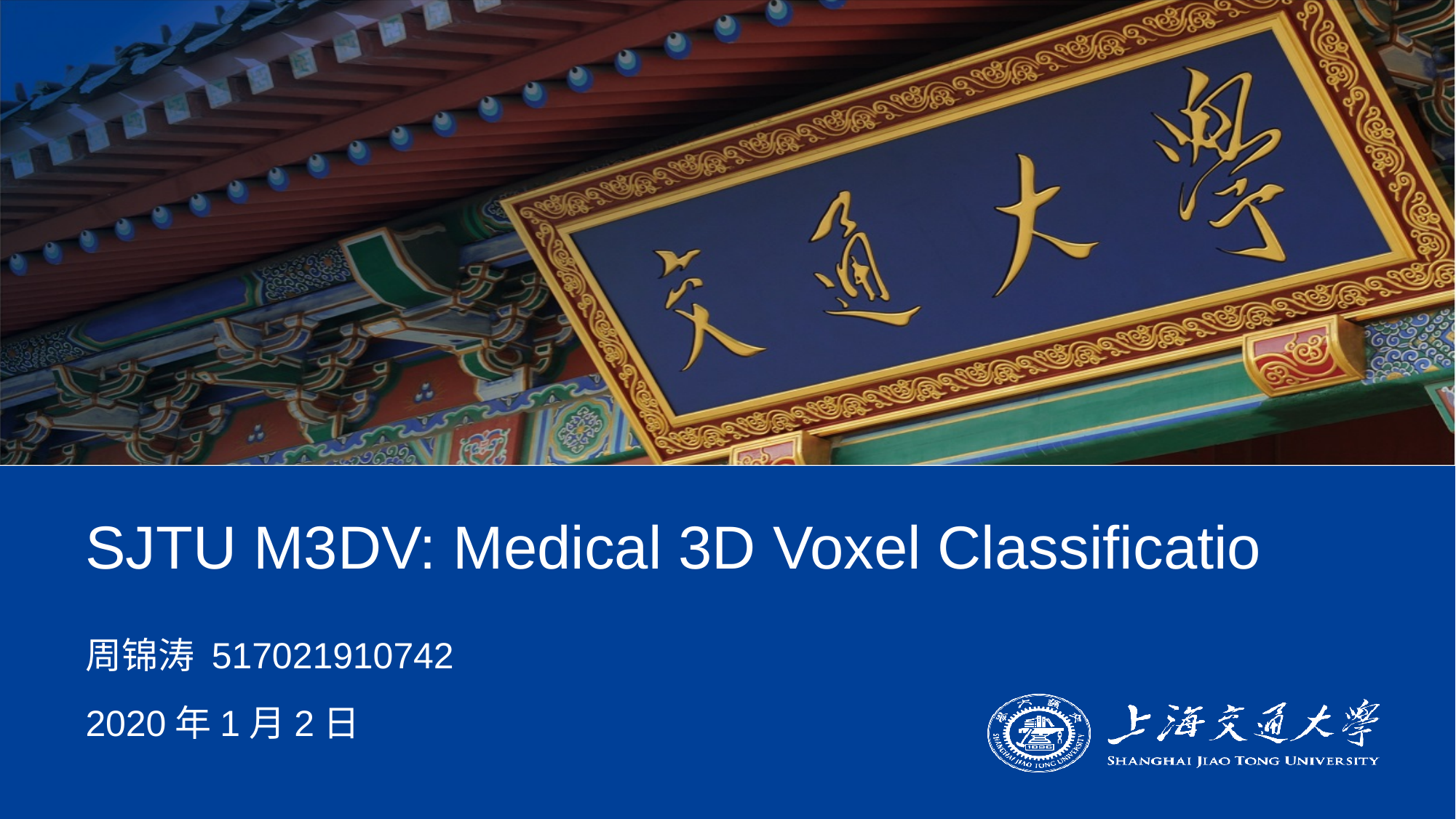

# SJTU M3DV: Medical 3D Voxel Classificatio
周锦涛 517021910742
2020年1月2日